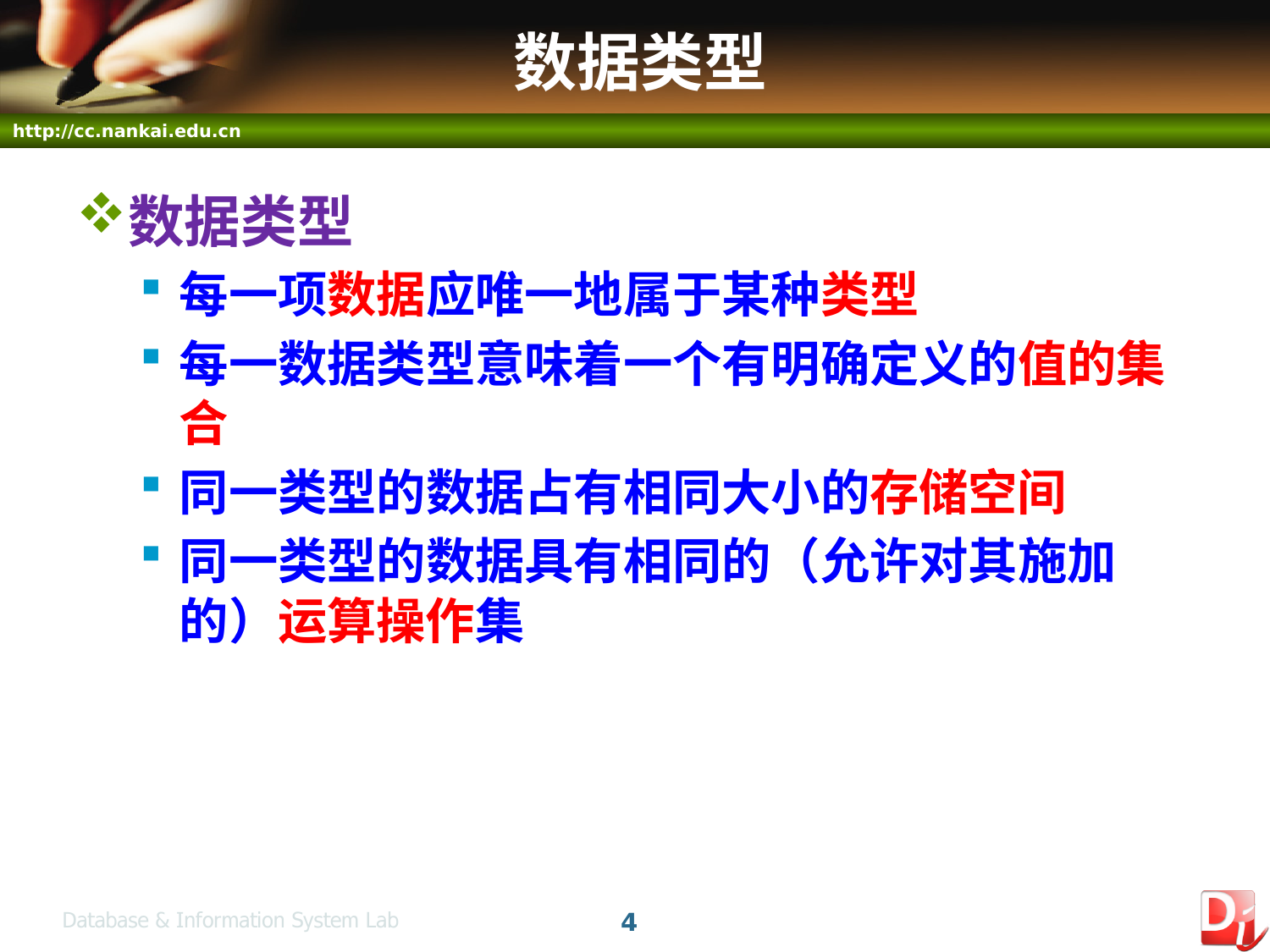

# 数据类型
数据类型
每一项数据应唯一地属于某种类型
每一数据类型意味着一个有明确定义的值的集合
同一类型的数据占有相同大小的存储空间
同一类型的数据具有相同的（允许对其施加的）运算操作集
4
Database & Information System Lab